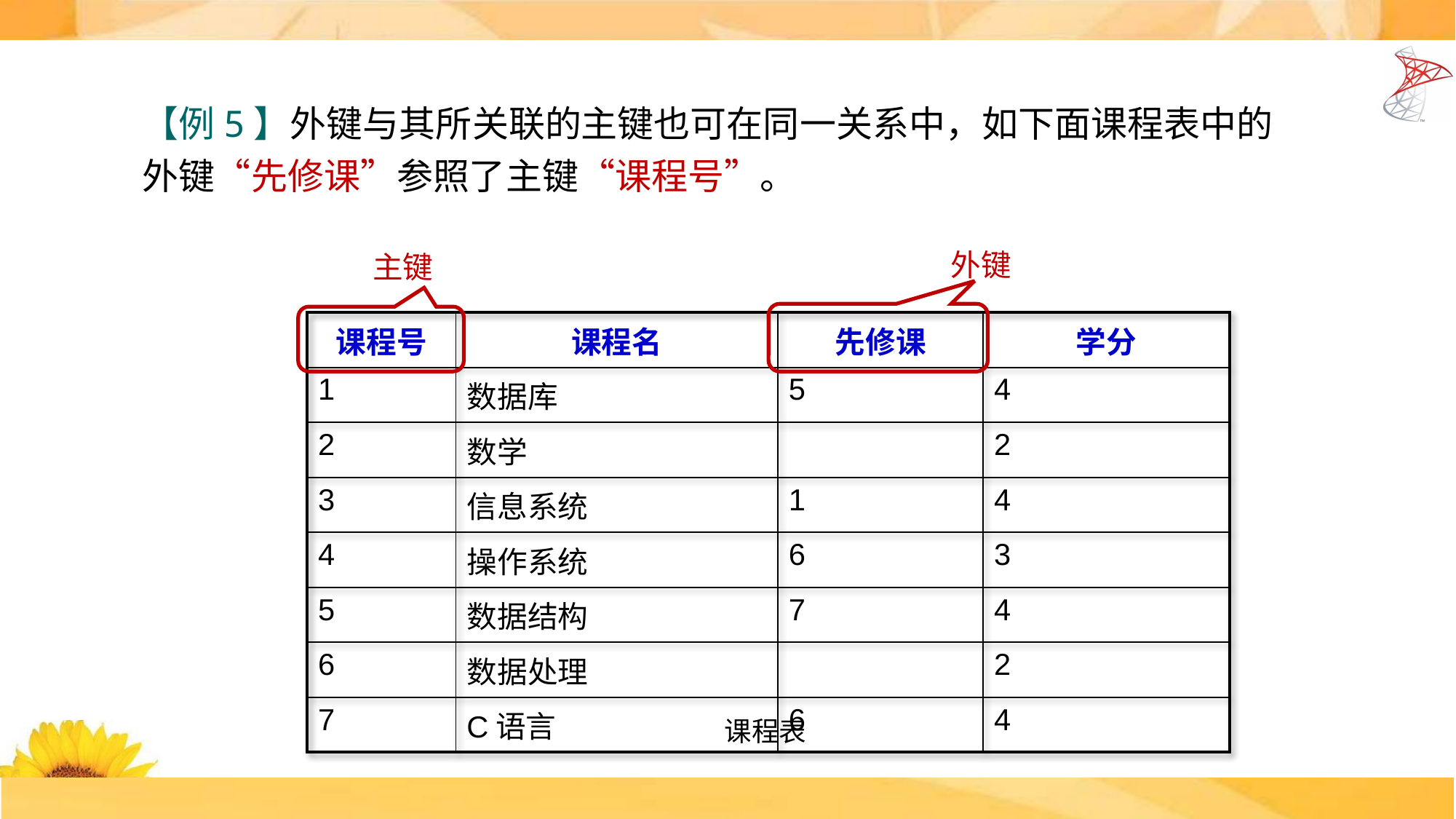

【例5】外键与其所关联的主键也可在同一关系中，如下面课程表中的外键“先修课”参照了主键“课程号”。
外键

主键

| 课程号 | 课程名 | 先修课 | 学分 |
| --- | --- | --- | --- |
| 1 | 数据库 | 5 | 4 |
| 2 | 数学 |  | 2 |
| 3 | 信息系统 | 1 | 4 |
| 4 | 操作系统 | 6 | 3 |
| 5 | 数据结构 | 7 | 4 |
| 6 | 数据处理 |  | 2 |
| 7 | C语言 | 6 | 4 |
课程表